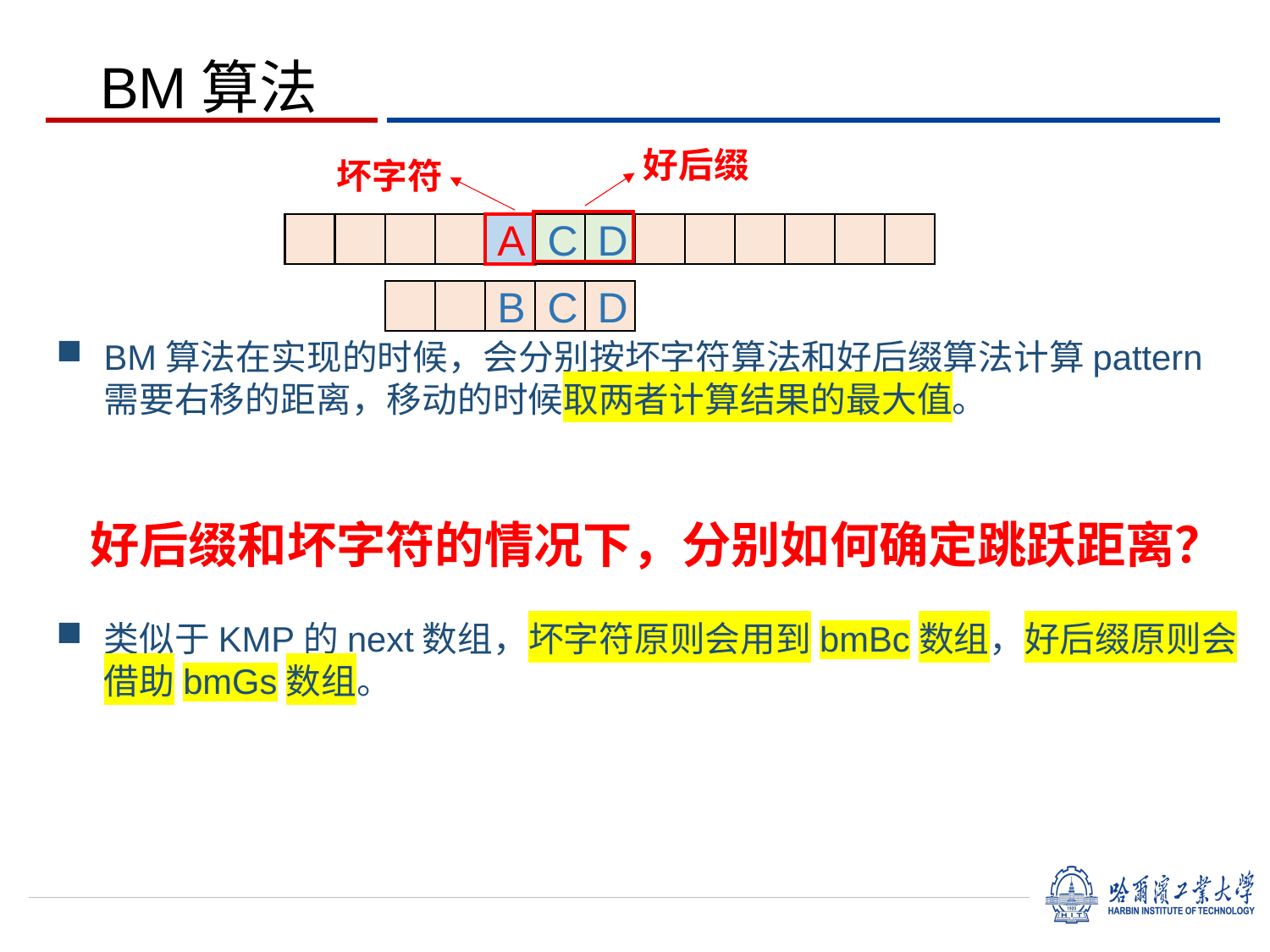

# BM算法

BM算法在实现的时候，会分别按坏字符算法和好后缀算法计算pattern需要右移的距离，移动的时候取两者计算结果的最大值。

类似于KMP的next数组，坏字符原则会用到bmBc数组，好后缀原则会借助bmGs数组。

好后缀
坏字符

A
C
D

B
C
D
好后缀和坏字符的情况下，分别如何确定跳跃距离？
10